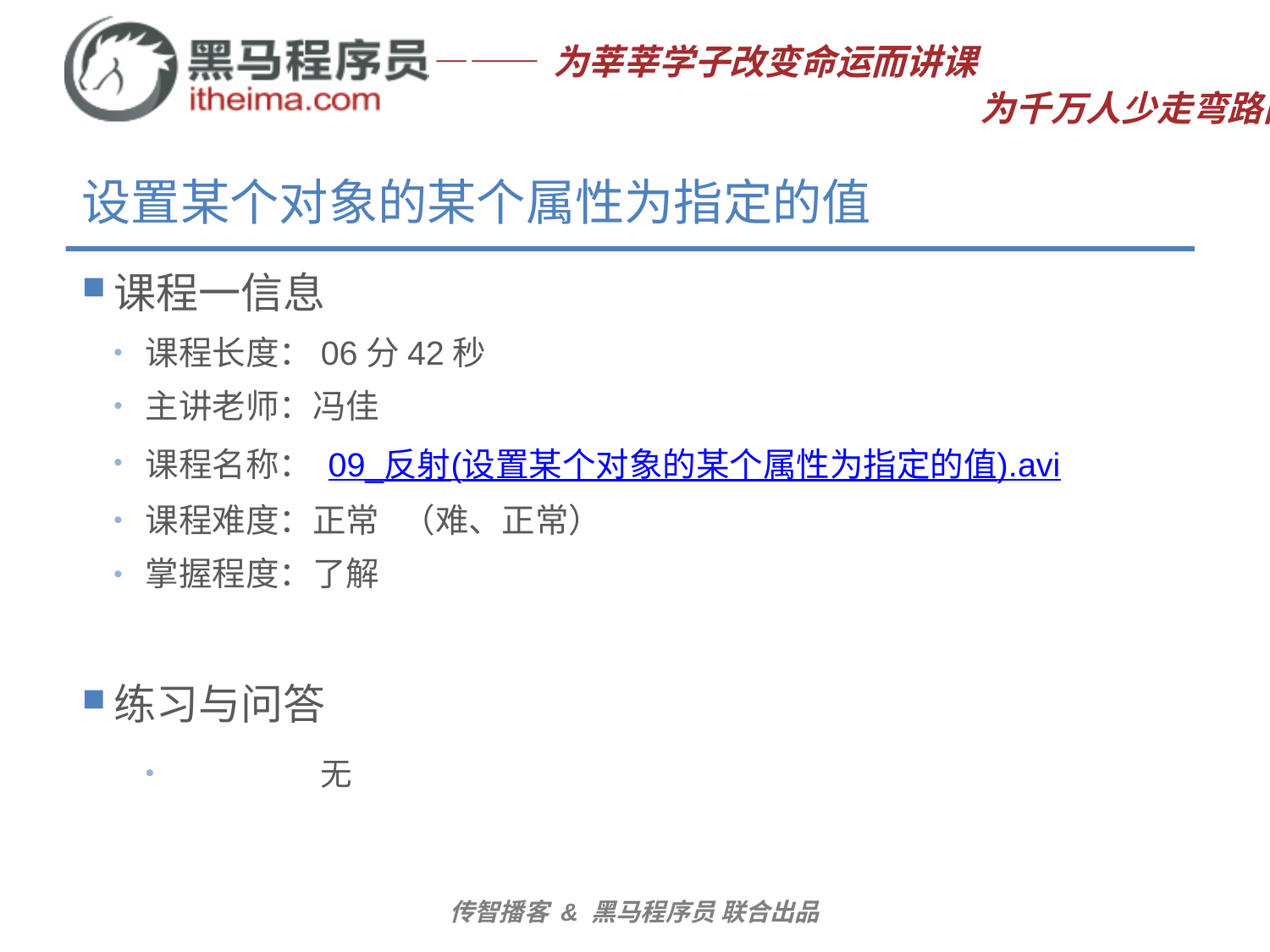

# 设置某个对象的某个属性为指定的值
课程一信息
课程长度：06分42秒
主讲老师：冯佳
课程名称： 09_反射(设置某个对象的某个属性为指定的值).avi
课程难度：正常   （难、正常）
掌握程度：了解

练习与问答
	无